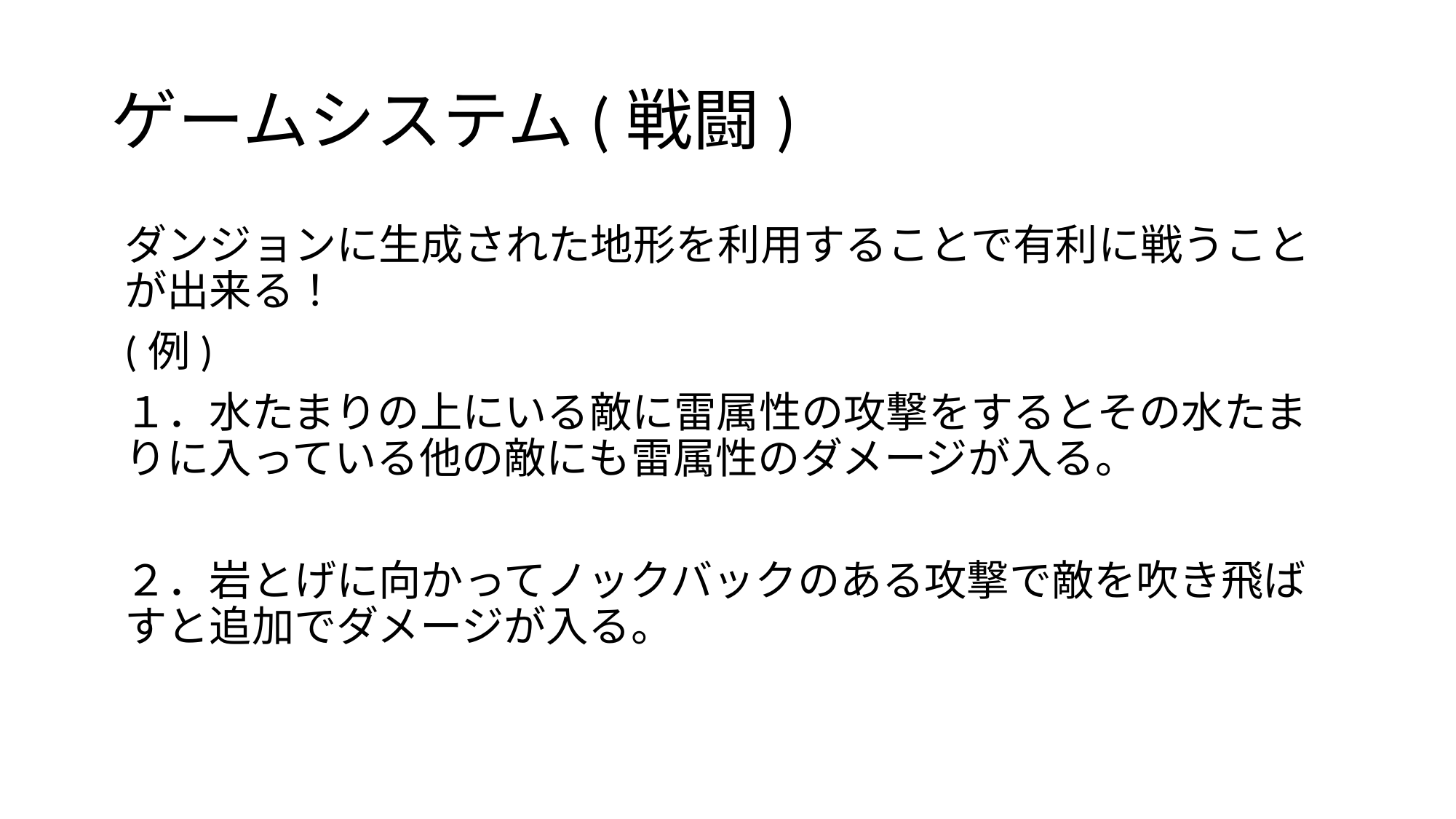

# ゲームシステム(戦闘)
ダンジョンに生成された地形を利用することで有利に戦うことが出来る！
(例)
１．水たまりの上にいる敵に雷属性の攻撃をするとその水たまりに入っている他の敵にも雷属性のダメージが入る。

２．岩とげに向かってノックバックのある攻撃で敵を吹き飛ばすと追加でダメージが入る。